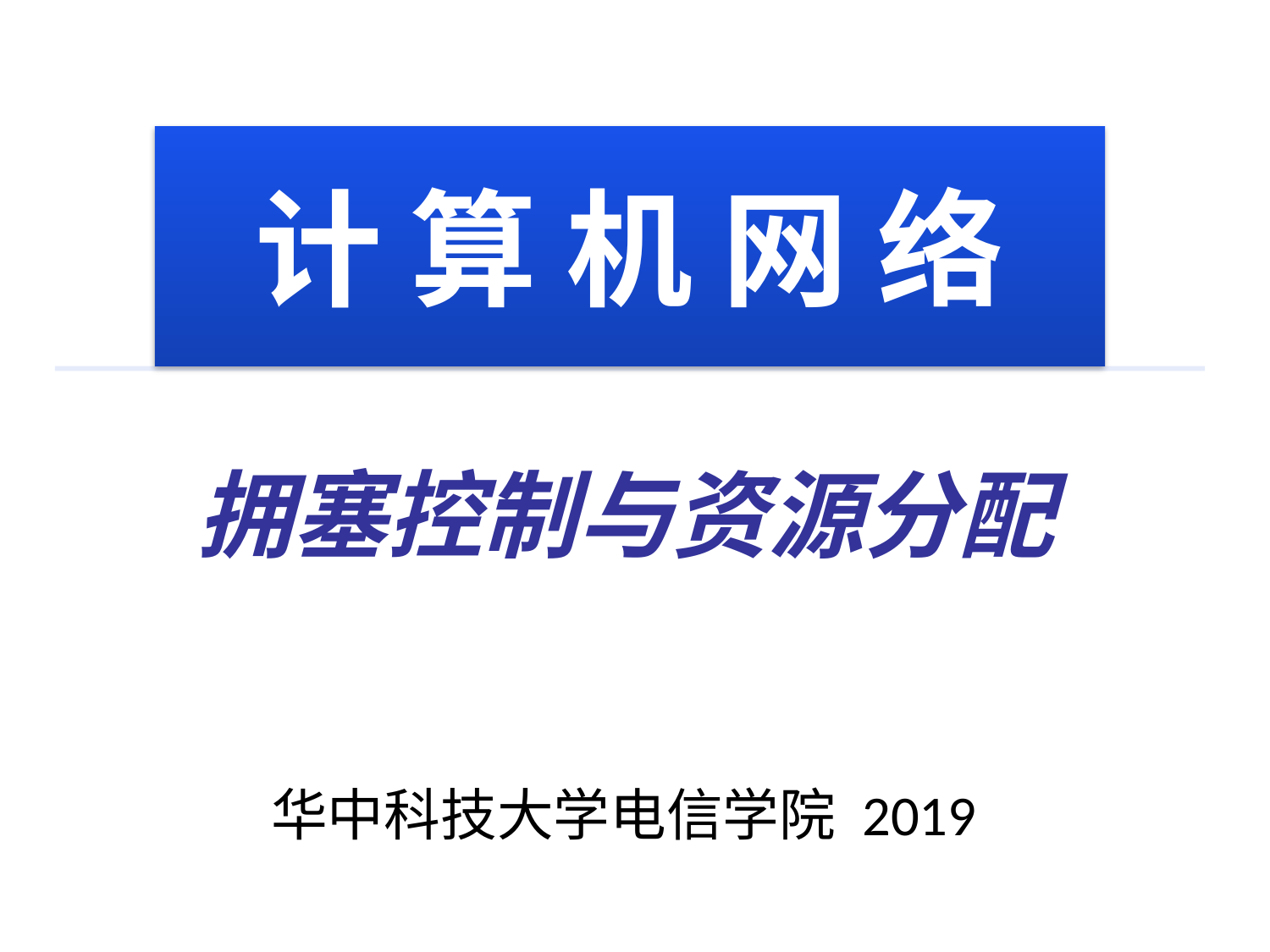

计 算 机 网 络
# 拥塞控制与资源分配

华中科技大学电信学院 2019